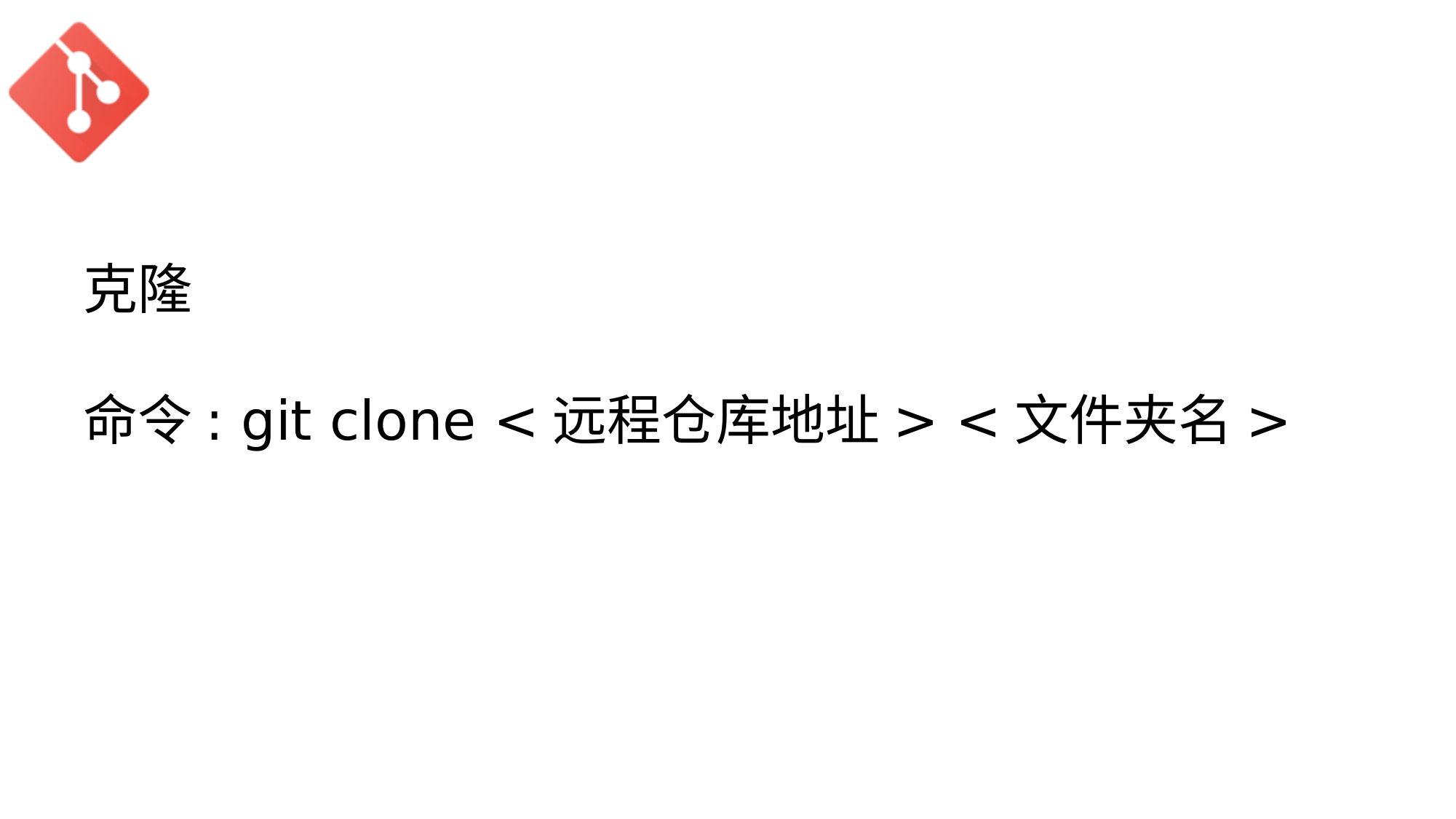

#

克隆

命令: git clone <远程仓库地址> <文件夹名>